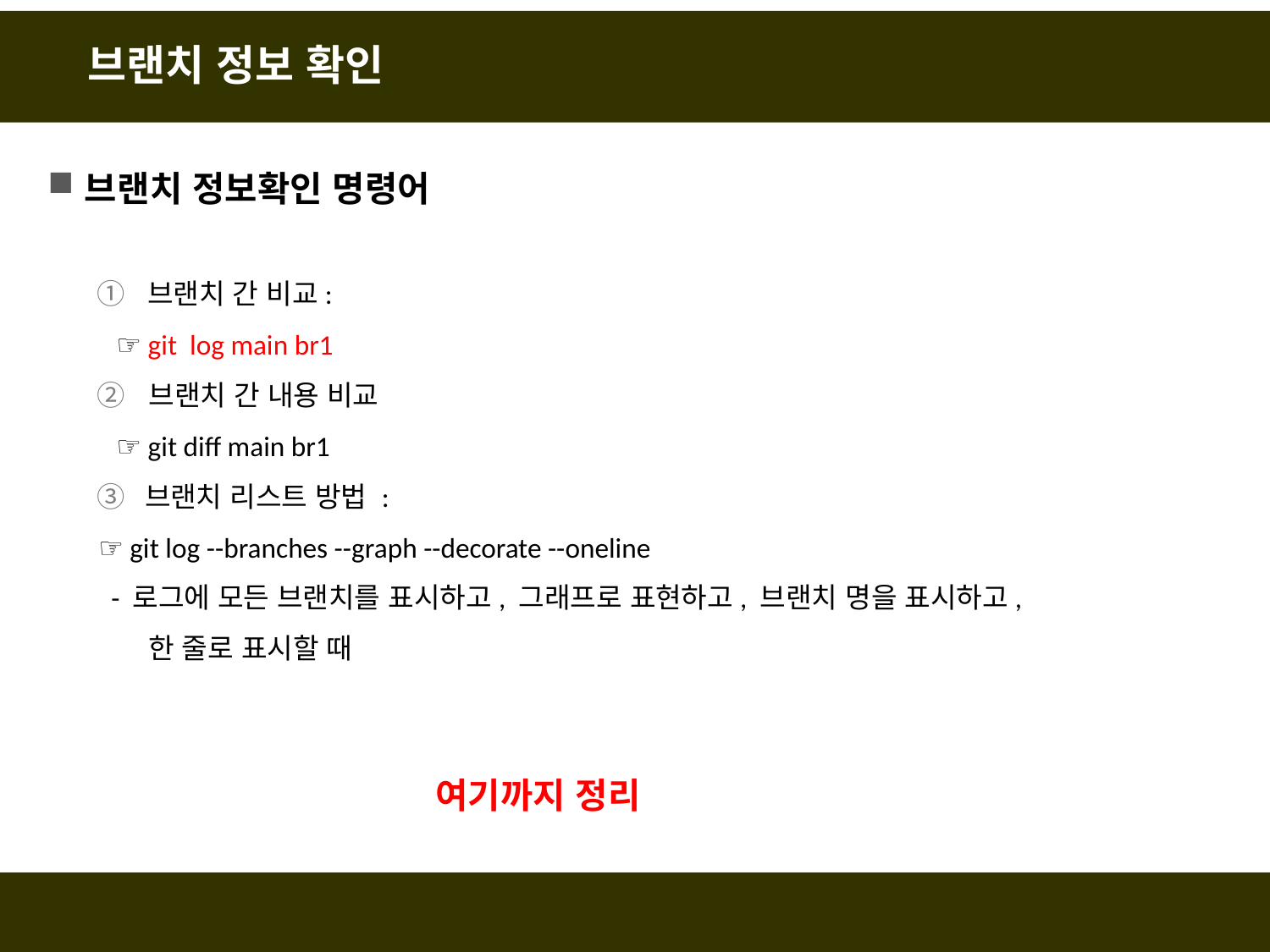

# 브랜치 정보 확인
브랜치 정보확인 명령어

  브랜치 간 비교:
   ☞ git  log main br1
 브랜치 간 내용 비교
   ☞ git diff main br1
브랜치 리스트 방법 :
        ☞ git log --branches --graph --decorate --oneline
          - 로그에 모든 브랜치를 표시하고, 그래프로 표현하고, 브랜치 명을 표시하고,
            한 줄로 표시할 때

여기까지 정리